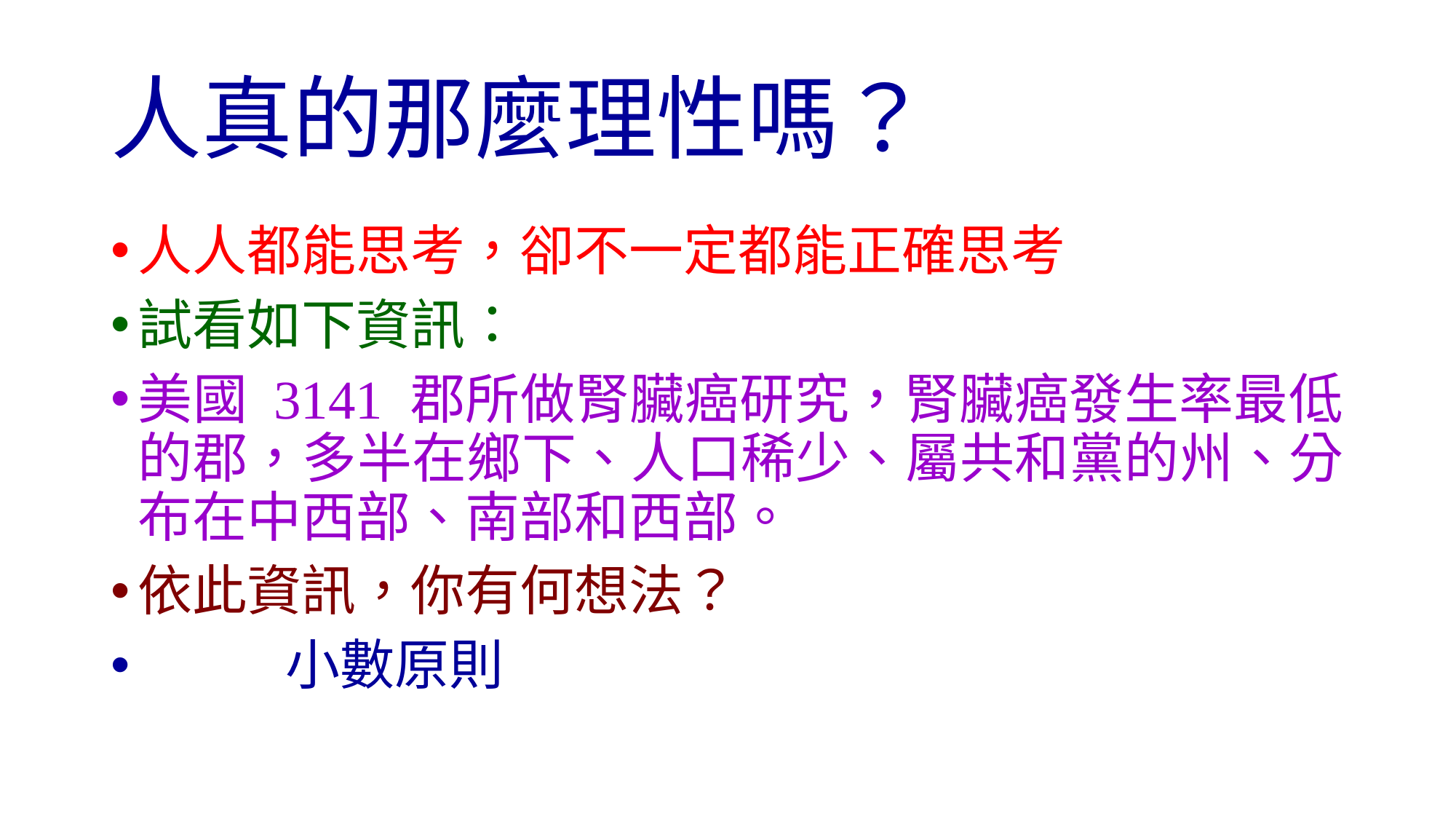

# 人真的那麼理性嗎？
人人都能思考，卻不一定都能正確思考
試看如下資訊：
美國 3141 郡所做腎臟癌研究，腎臟癌發生率最低的郡，多半在鄉下、人口稀少、屬共和黨的州、分布在中西部、南部和西部。
依此資訊，你有何想法？
           小數原則